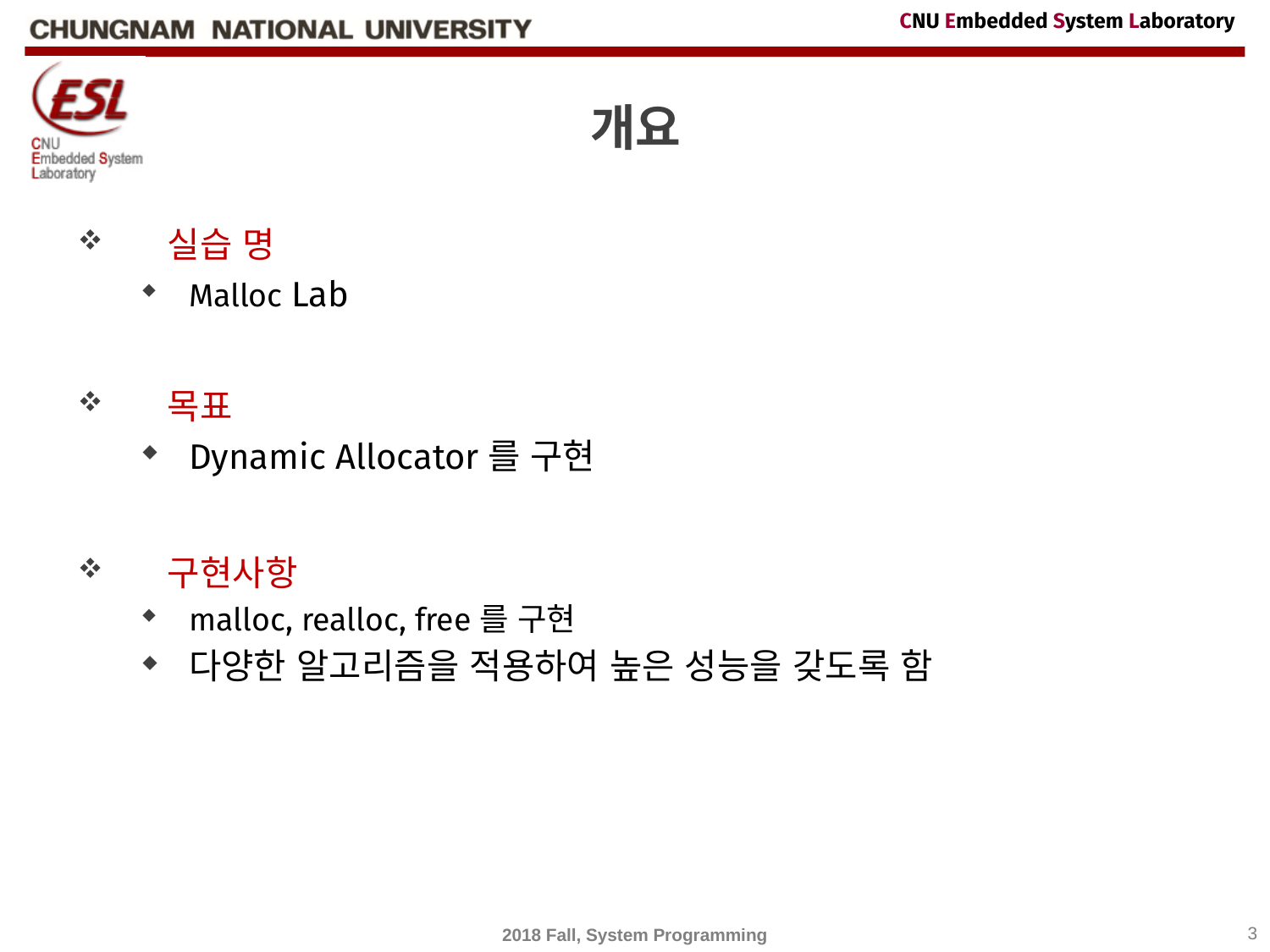

# 개요
 실습 명
Malloc Lab

 목표
Dynamic Allocator를 구현

 구현사항
malloc, realloc, free를 구현
다양한 알고리즘을 적용하여 높은 성능을 갖도록 함

2018 Fall, System Programming
3